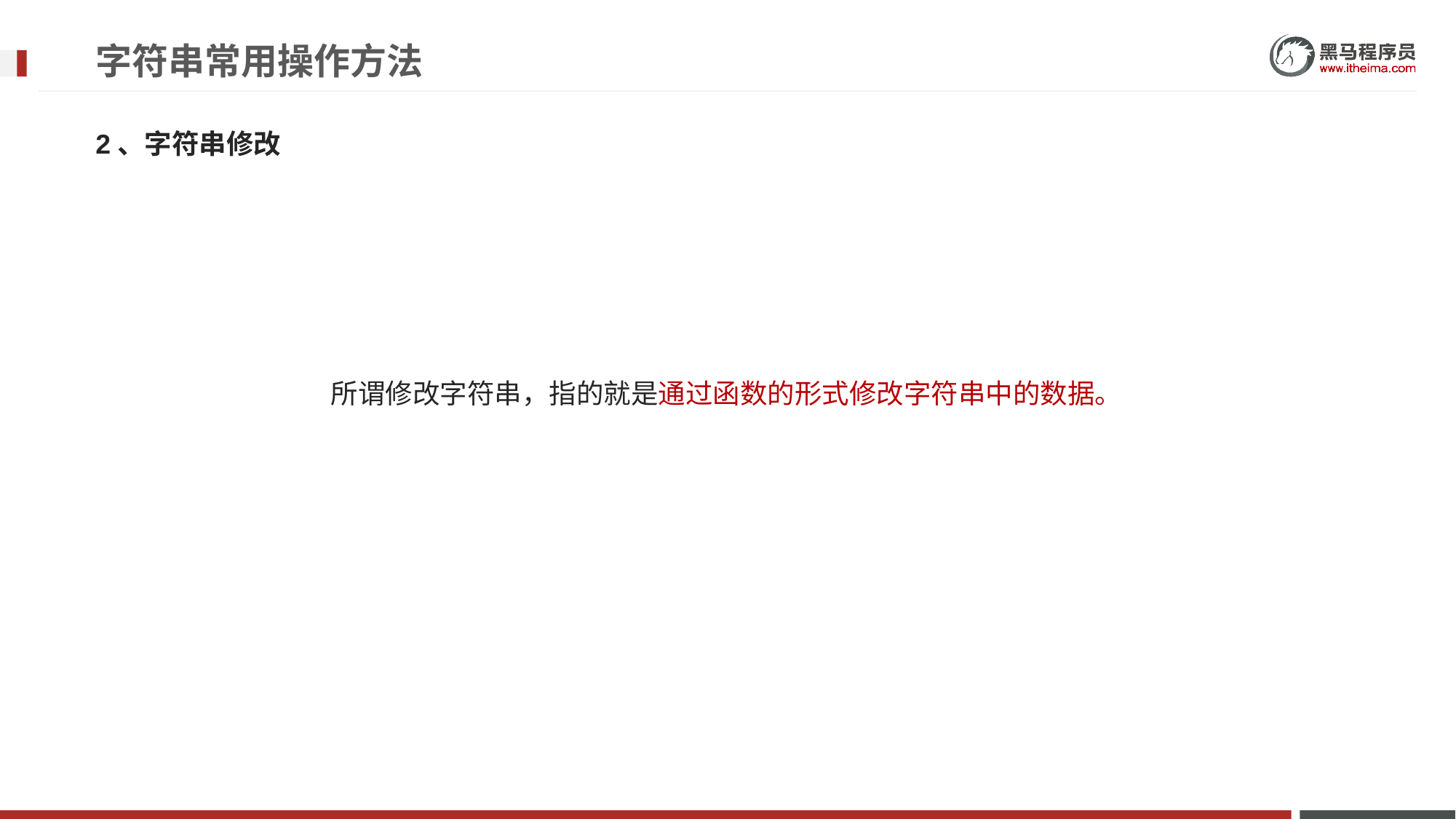

# 字符串常用操作方法
2、字符串修改
所谓修改字符串，指的就是通过函数的形式修改字符串中的数据。